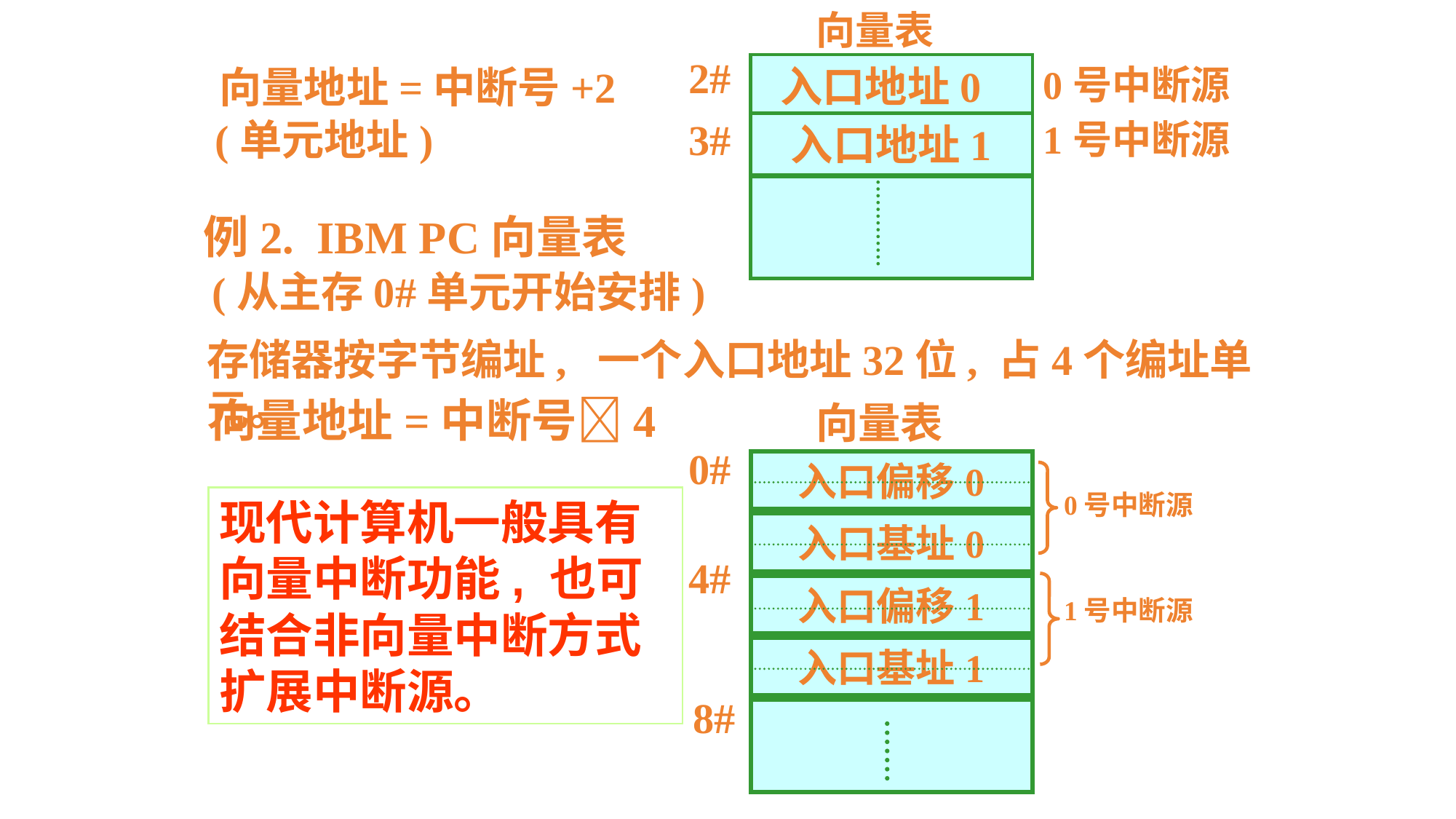

向量表
2#
  入口地址0
0号中断源
3#
1号中断源
  入口地址1

向量地址=中断号+2
(单元地址)
例2.  IBM PC向量表
(从主存0#单元开始安排)
存储器按字节编址,  一个入口地址32位, 占4个编址单元。
向量地址=中断号×4
向量表
0#
   入口偏移0

0号中断源
   入口基址0

4#

   入口偏移1
1号中断源

   入口基址1

8#
现代计算机一般具有向量中断功能, 也可结合非向量中断方式扩展中断源。